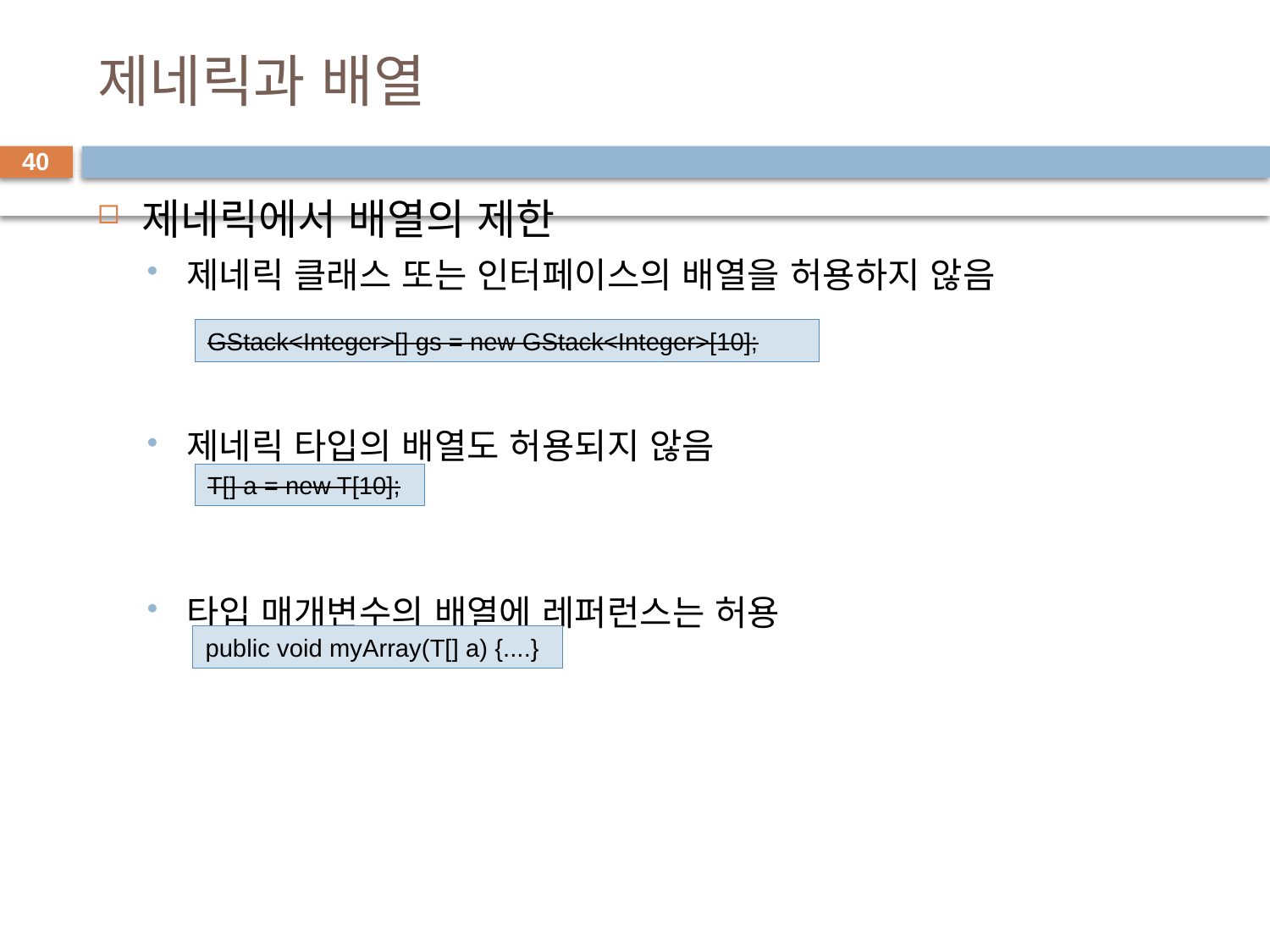

# 제네릭과 배열
40
제네릭에서 배열의 제한
제네릭 클래스 또는 인터페이스의 배열을 허용하지 않음

제네릭 타입의 배열도 허용되지 않음

타입 매개변수의 배열에 레퍼런스는 허용

GStack<Integer>[] gs = new GStack<Integer>[10];
T[] a = new T[10];
public void myArray(T[] a) {....}